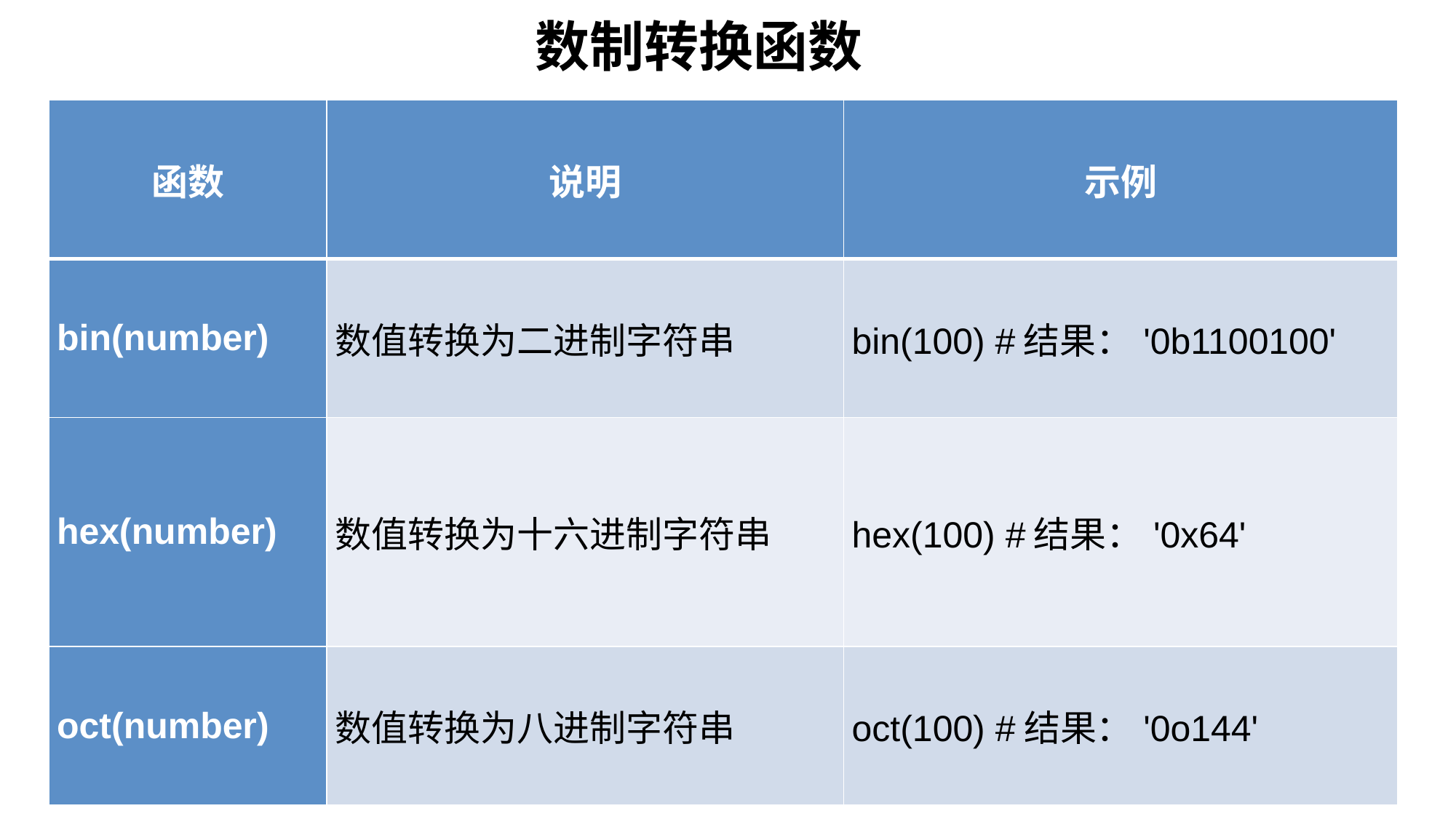

# 数制转换函数
| 函数 | 说明 | 示例 |
| --- | --- | --- |
| bin(number) | 数值转换为二进制字符串 | bin(100) #结果：'0b1100100' |
| hex(number) | 数值转换为十六进制字符串 | hex(100) #结果：'0x64' |
| oct(number) | 数值转换为八进制字符串 | oct(100) #结果：'0o144' |